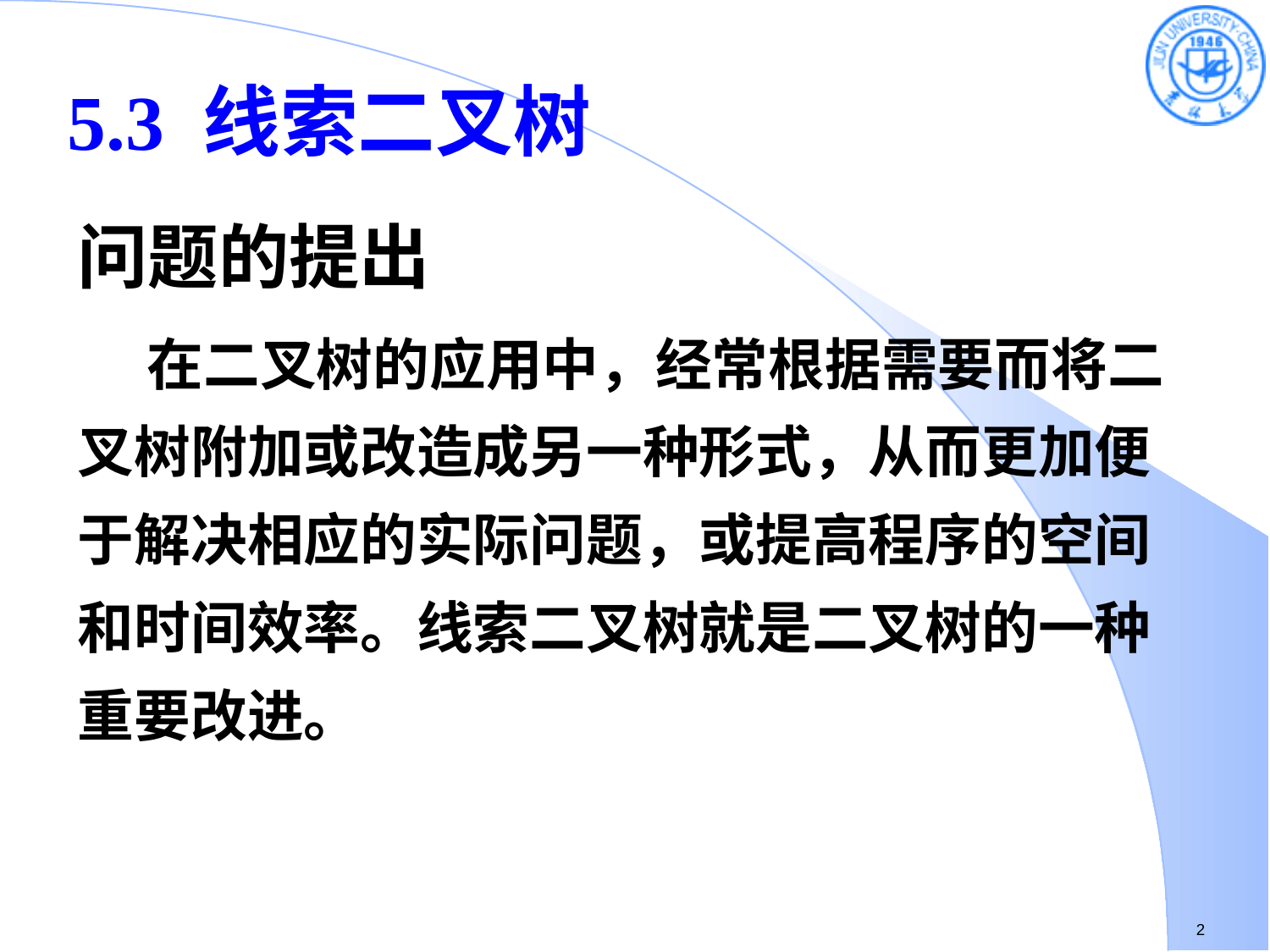

5.3 线索二叉树
问题的提出
　 在二叉树的应用中，经常根据需要而将二叉树附加或改造成另一种形式，从而更加便于解决相应的实际问题，或提高程序的空间和时间效率。线索二叉树就是二叉树的一种重要改进。